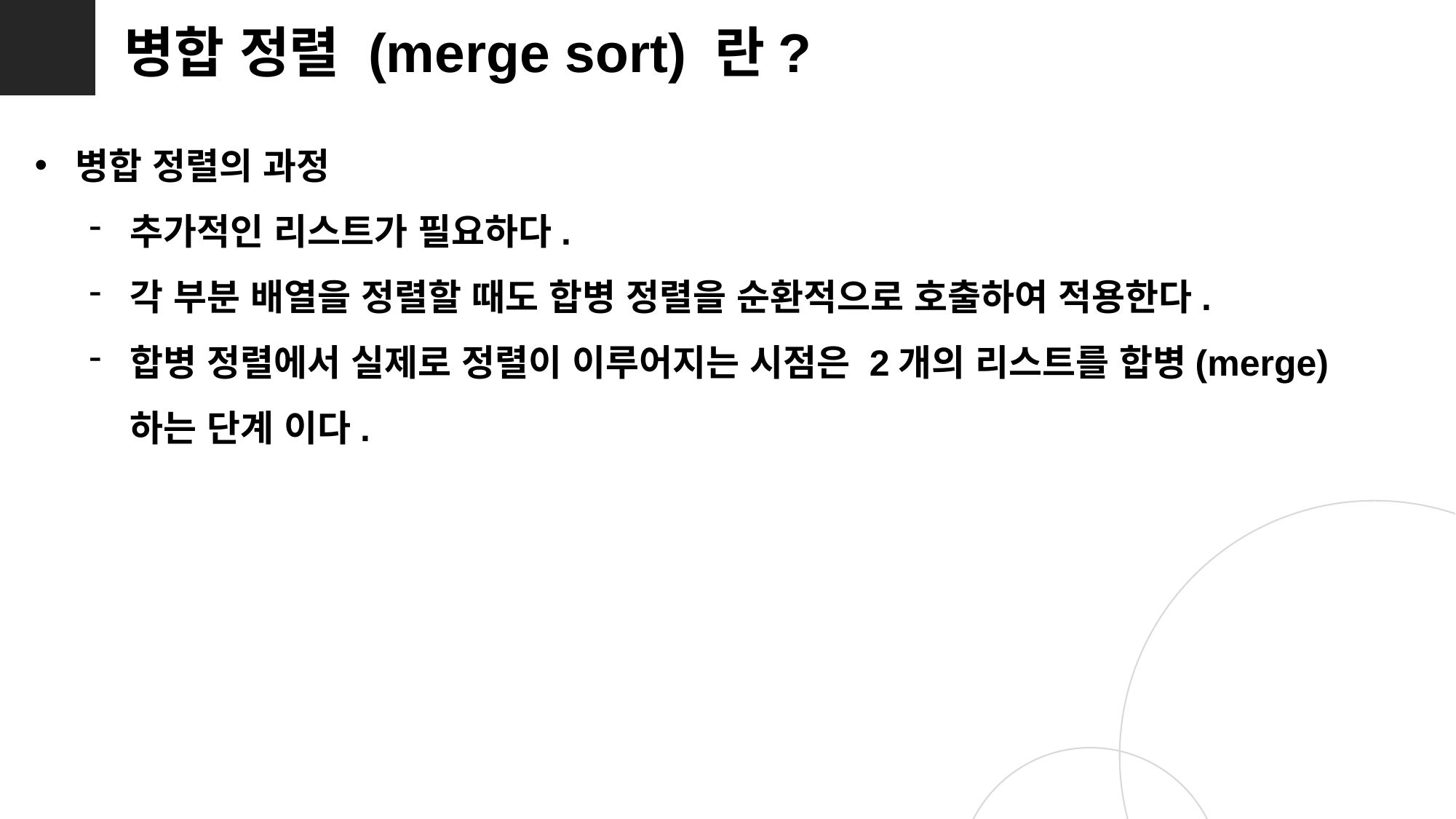

병합 정렬 (merge sort) 란?
병합 정렬의 과정
추가적인 리스트가 필요하다.
각 부분 배열을 정렬할 때도 합병 정렬을 순환적으로 호출하여 적용한다.
합병 정렬에서 실제로 정렬이 이루어지는 시점은 2개의 리스트를 합병(merge)하는 단계 이다.